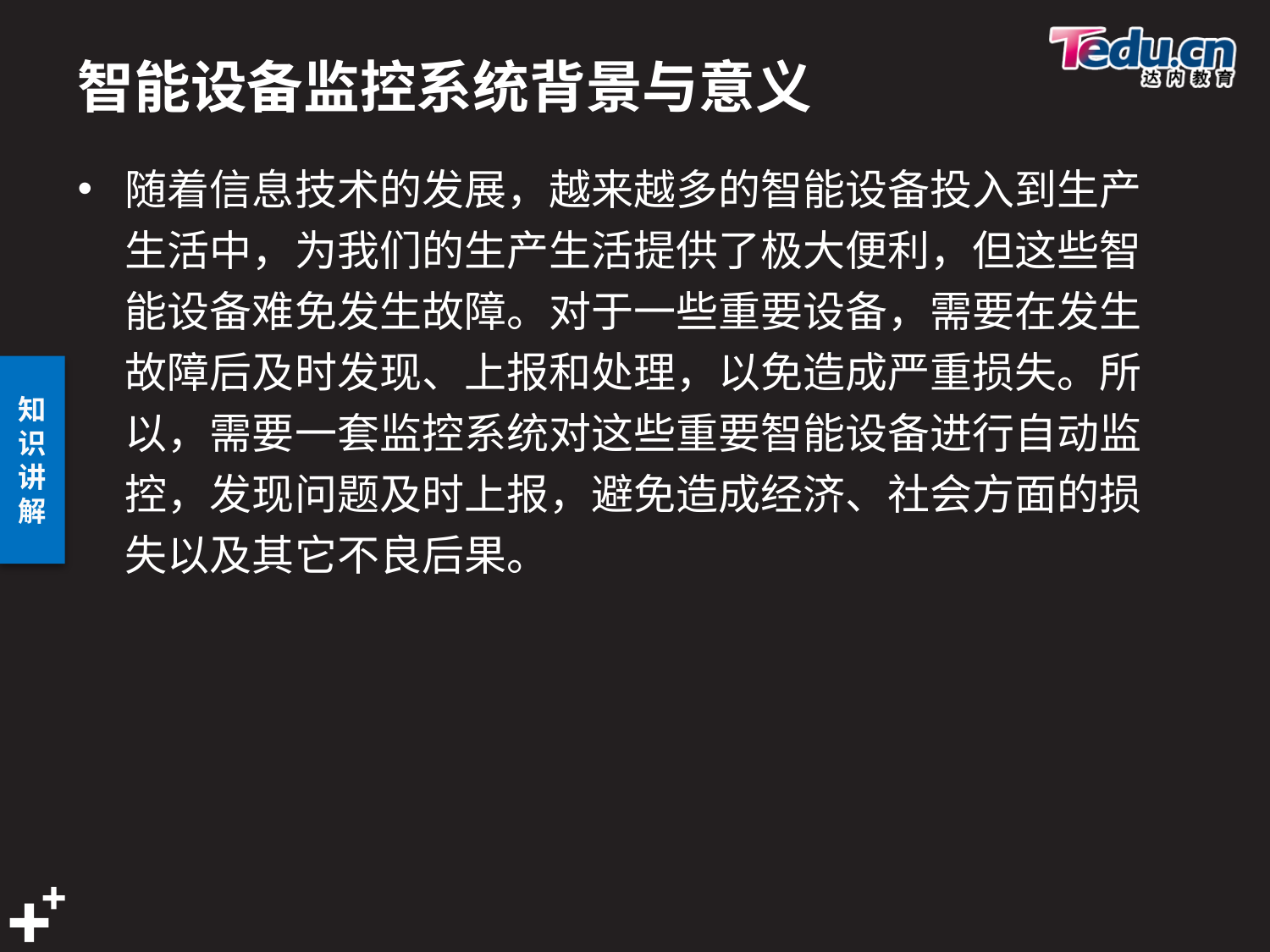

# 智能设备监控系统背景与意义
随着信息技术的发展，越来越多的智能设备投入到生产生活中，为我们的生产生活提供了极大便利，但这些智能设备难免发生故障。对于一些重要设备，需要在发生故障后及时发现、上报和处理，以免造成严重损失。所以，需要一套监控系统对这些重要智能设备进行自动监控，发现问题及时上报，避免造成经济、社会方面的损失以及其它不良后果。